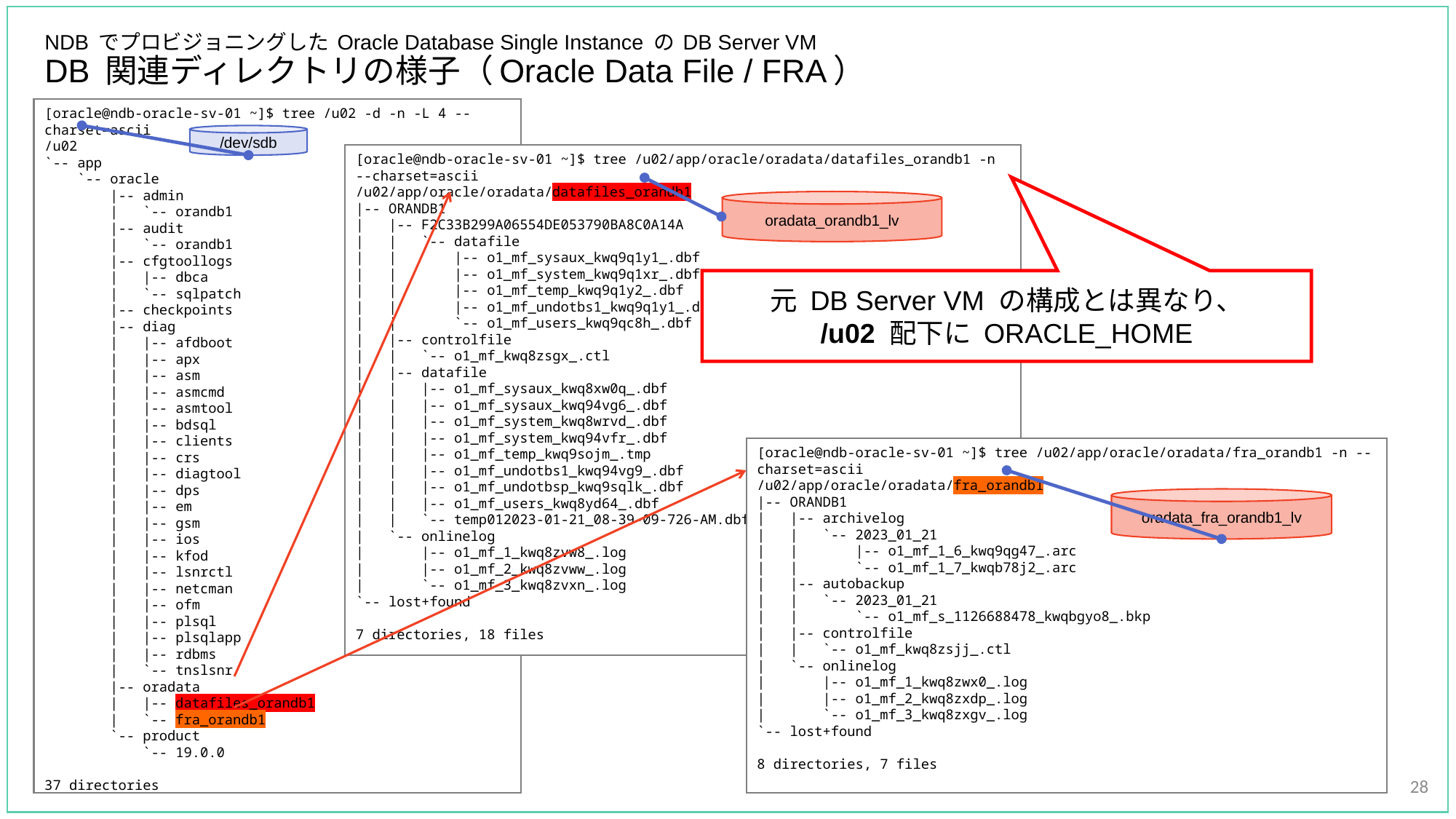

# NDB でプロビジョニングした Oracle Database Single Instance の DB Server VM DB 関連ディレクトリの様子（Oracle Data File / FRA）
[oracle@ndb-oracle-sv-01 ~]$ tree /u02 -d -n -L 4 --charset=ascii
/u02
`-- app
    `-- oracle
        |-- admin
        |   `-- orandb1
        |-- audit
        |   `-- orandb1
        |-- cfgtoollogs
        |   |-- dbca
        |   `-- sqlpatch
        |-- checkpoints
        |-- diag
        |   |-- afdboot
        |   |-- apx
        |   |-- asm
        |   |-- asmcmd
        |   |-- asmtool
        |   |-- bdsql
        |   |-- clients
        |   |-- crs
        |   |-- diagtool
        |   |-- dps
        |   |-- em
        |   |-- gsm
        |   |-- ios
        |   |-- kfod
        |   |-- lsnrctl
        |   |-- netcman
        |   |-- ofm
        |   |-- plsql
        |   |-- plsqlapp
        |   |-- rdbms
        |   `-- tnslsnr
        |-- oradata
        |   |-- datafiles_orandb1
        |   `-- fra_orandb1
        `-- product
            `-- 19.0.0

37 directories
/dev/sdb
[oracle@ndb-oracle-sv-01 ~]$ tree /u02/app/oracle/oradata/datafiles_orandb1 -n --charset=ascii
/u02/app/oracle/oradata/datafiles_orandb1
|-- ORANDB1
|   |-- F2C33B299A06554DE053790BA8C0A14A
|   |   `-- datafile
|   |       |-- o1_mf_sysaux_kwq9q1y1_.dbf
|   |       |-- o1_mf_system_kwq9q1xr_.dbf
|   |       |-- o1_mf_temp_kwq9q1y2_.dbf
|   |       |-- o1_mf_undotbs1_kwq9q1y1_.dbf
|   |       `-- o1_mf_users_kwq9qc8h_.dbf
|   |-- controlfile
|   |   `-- o1_mf_kwq8zsgx_.ctl
|   |-- datafile
|   |   |-- o1_mf_sysaux_kwq8xw0q_.dbf
|   |   |-- o1_mf_sysaux_kwq94vg6_.dbf
|   |   |-- o1_mf_system_kwq8wrvd_.dbf
|   |   |-- o1_mf_system_kwq94vfr_.dbf
|   |   |-- o1_mf_temp_kwq9sojm_.tmp
|   |   |-- o1_mf_undotbs1_kwq94vg9_.dbf
|   |   |-- o1_mf_undotbsp_kwq9sqlk_.dbf
|   |   |-- o1_mf_users_kwq8yd64_.dbf
|   |   `-- temp012023-01-21_08-39-09-726-AM.dbf
|   `-- onlinelog
|       |-- o1_mf_1_kwq8zvw8_.log
|       |-- o1_mf_2_kwq8zvww_.log
|       `-- o1_mf_3_kwq8zvxn_.log
`-- lost+found

7 directories, 18 files
oradata_orandb1_lv
元 DB Server VM の構成とは異なり、
/u02 配下に ORACLE_HOME
[oracle@ndb-oracle-sv-01 ~]$ tree /u02/app/oracle/oradata/fra_orandb1 -n --charset=ascii
/u02/app/oracle/oradata/fra_orandb1
|-- ORANDB1
|   |-- archivelog
|   |   `-- 2023_01_21
|   |       |-- o1_mf_1_6_kwq9qg47_.arc
|   |       `-- o1_mf_1_7_kwqb78j2_.arc
|   |-- autobackup
|   |   `-- 2023_01_21
|   |       `-- o1_mf_s_1126688478_kwqbgyo8_.bkp
|   |-- controlfile
|   |   `-- o1_mf_kwq8zsjj_.ctl
|   `-- onlinelog
|       |-- o1_mf_1_kwq8zwx0_.log
|       |-- o1_mf_2_kwq8zxdp_.log
|       `-- o1_mf_3_kwq8zxgv_.log
`-- lost+found

8 directories, 7 files
oradata_fra_orandb1_lv
28